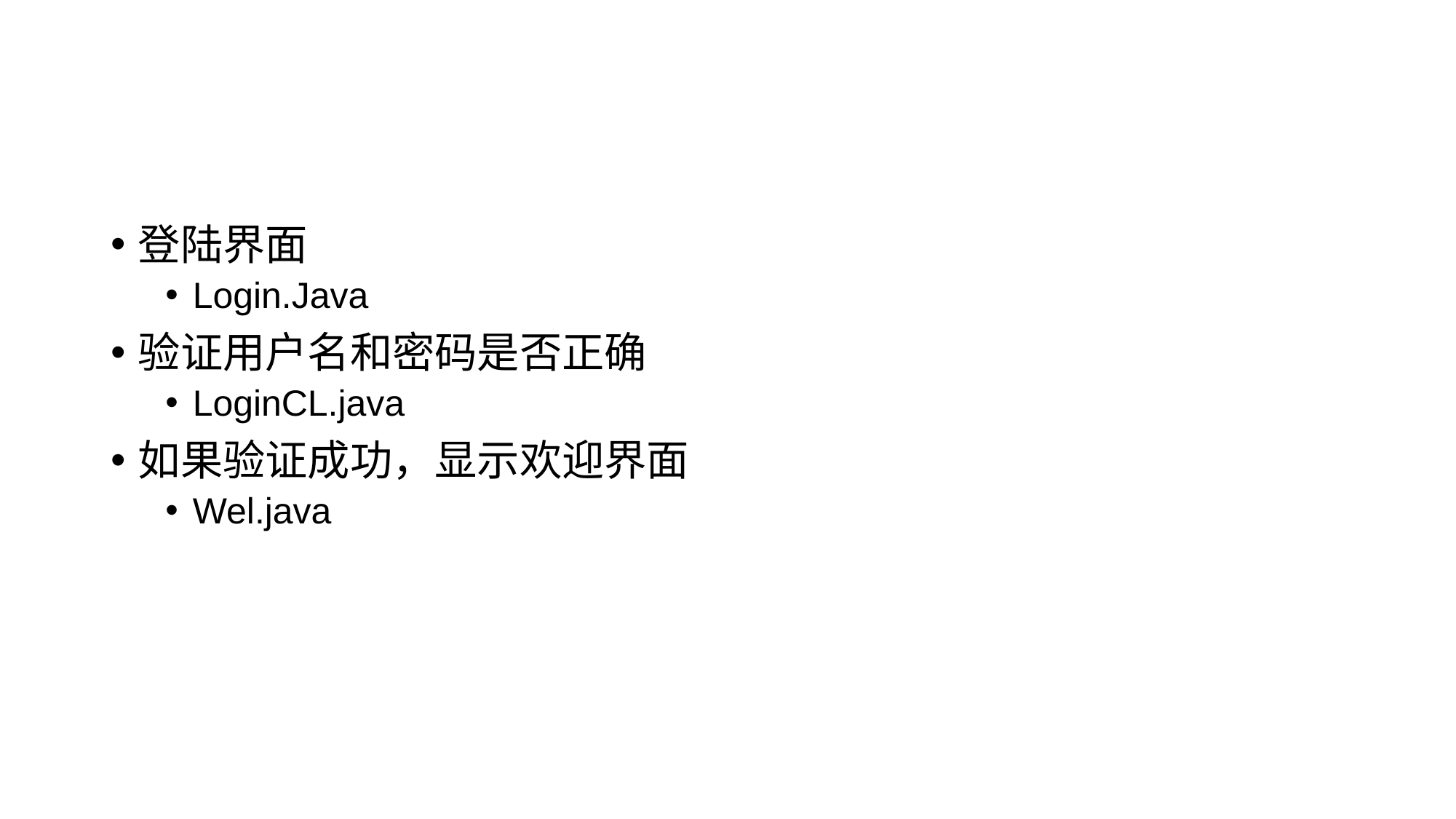

#
登陆界面
Login.Java
验证用户名和密码是否正确
LoginCL.java
如果验证成功，显示欢迎界面
Wel.java